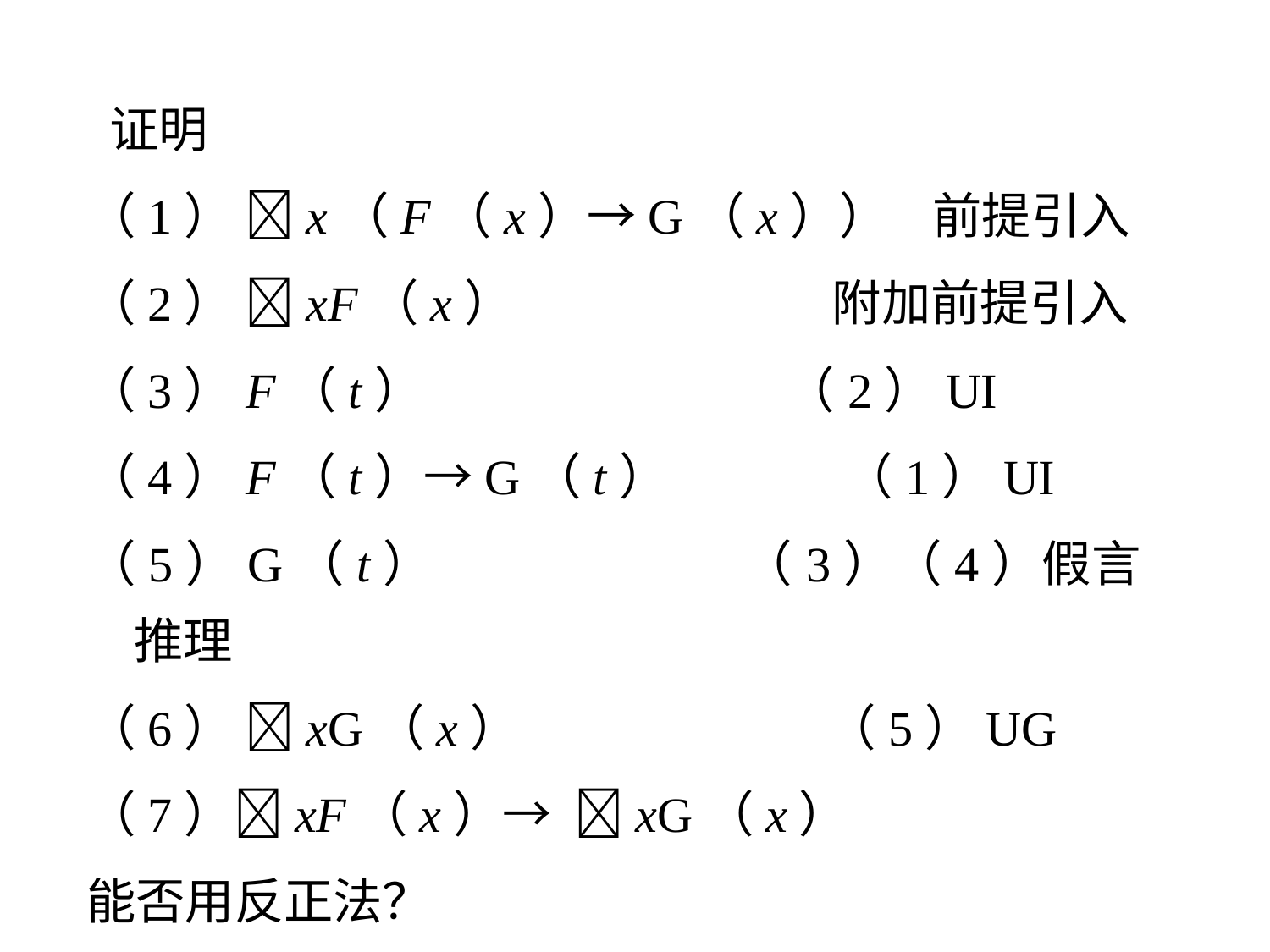

证明
（1） ∀x（F（x）→G（x））    前提引入
（2） ∀xF（x）                             附加前提引入
（3）F（t）                                 （2）UI
（4）F（t）→G（t）                （1）UI
（5）G（t）                           （3）（4）假言推理
（6） ∀xG（x）                            （5）UG
（7）∀xF（x）→  ∀xG（x）
能否用反正法？